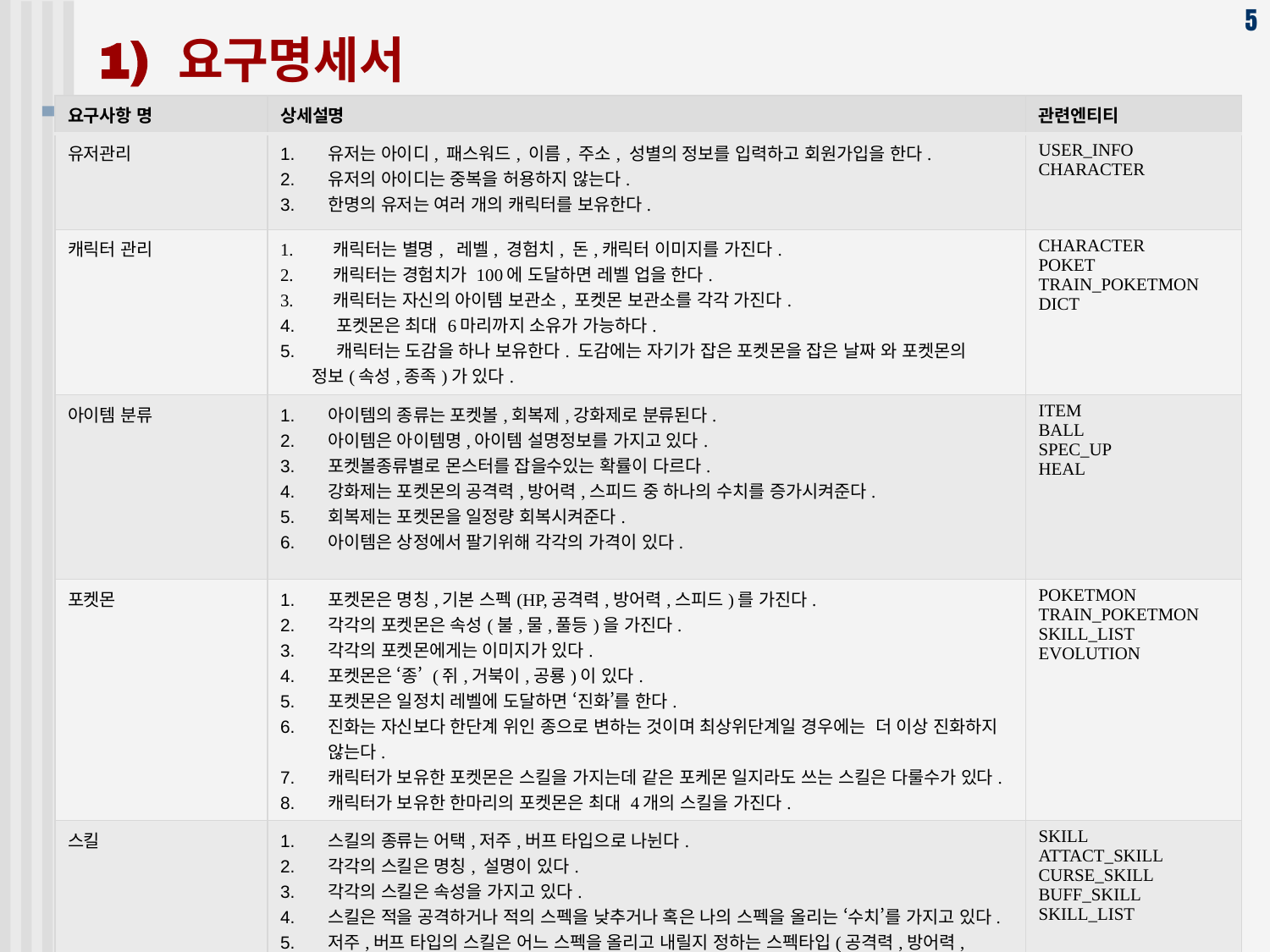

# 1) 요구명세서
| 요구사항 명 | 상세설명 | 관련엔티티 |
| --- | --- | --- |
| 유저관리 | 유저는 아이디, 패스워드, 이름, 주소, 성별의 정보를 입력하고 회원가입을 한다. 유저의 아이디는 중복을 허용하지 않는다. 한명의 유저는 여러 개의 캐릭터를 보유한다. | USER\_INFO CHARACTER |
| 캐릭터 관리 | 1. 캐릭터는 별명, 레벨, 경험치, 돈,캐릭터 이미지를 가진다. 2. 캐릭터는 경험치가 100에 도달하면 레벨 업을 한다. 3. 캐릭터는 자신의 아이템 보관소, 포켓몬 보관소를 각각 가진다. 포켓몬은 최대 6마리까지 소유가 가능하다. 캐릭터는 도감을 하나 보유한다. 도감에는 자기가 잡은 포켓몬을 잡은 날짜 와 포켓몬의 정보(속성,종족)가 있다. | CHARACTER POKET TRAIN\_POKETMON DICT |
| 아이템 분류 | 아이템의 종류는 포켓볼,회복제,강화제로 분류된다. 아이템은 아이템명,아이템 설명정보를 가지고 있다. 포켓볼종류별로 몬스터를 잡을수있는 확률이 다르다. 강화제는 포켓몬의 공격력,방어력,스피드 중 하나의 수치를 증가시켜준다. 회복제는 포켓몬을 일정량 회복시켜준다. 아이템은 상정에서 팔기위해 각각의 가격이 있다. | ITEM BALL SPEC\_UP HEAL |
| 포켓몬 | 포켓몬은 명칭,기본 스펙(HP,공격력,방어력,스피드)를 가진다. 각각의 포켓몬은 속성(불,물,풀등)을 가진다. 각각의 포켓몬에게는 이미지가 있다. 포켓몬은 ‘종’ (쥐,거북이,공룡)이 있다. 포켓몬은 일정치 레벨에 도달하면 ‘진화’를 한다. 진화는 자신보다 한단계 위인 종으로 변하는 것이며 최상위단계일 경우에는 더 이상 진화하지 않는다. 캐릭터가 보유한 포켓몬은 스킬을 가지는데 같은 포케몬 일지라도 쓰는 스킬은 다룰수가 있다. 캐릭터가 보유한 한마리의 포켓몬은 최대 4개의 스킬을 가진다. | POKETMON TRAIN\_POKETMON SKILL\_LIST EVOLUTION |
| 스킬 | 스킬의 종류는 어택,저주,버프 타입으로 나뉜다. 각각의 스킬은 명칭, 설명이 있다. 각각의 스킬은 속성을 가지고 있다. 스킬은 적을 공격하거나 적의 스펙을 낮추거나 혹은 나의 스펙을 올리는 ‘수치’를 가지고 있다. 저주,버프 타입의 스킬은 어느 스펙을 올리고 내릴지 정하는 스펙타입(공격력,방어력,스피드)이 있다. | SKILL ATTACT\_SKILL CURSE\_SKILL BUFF\_SKILL SKILL\_LIST |